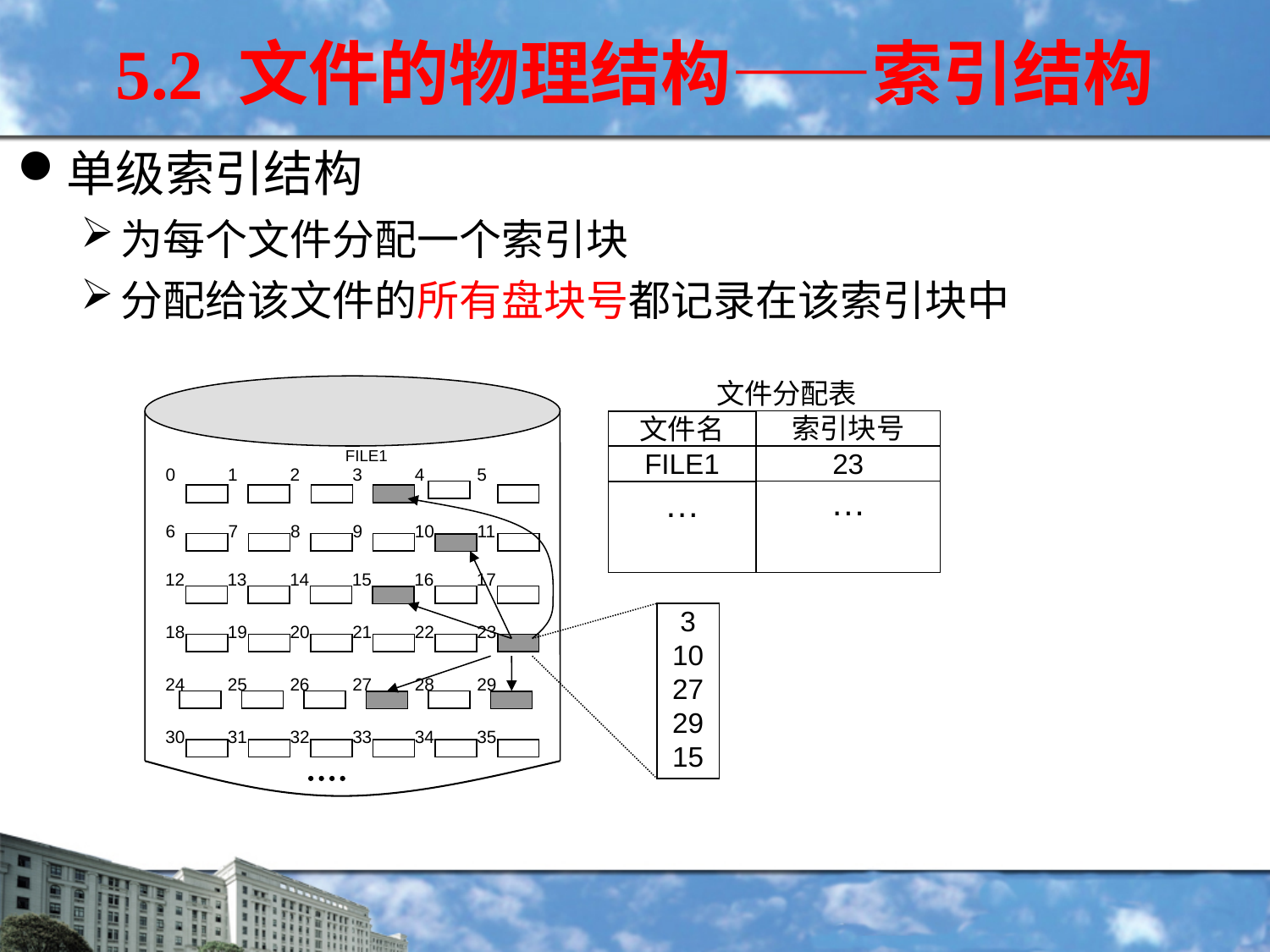

5.2 文件的物理结构——索引结构
单级索引结构
为每个文件分配一个索引块
分配给该文件的所有盘块号都记录在该索引块中

文件分配表
索引块号
文件名
23
FILE1
…
…

FILE1
0
1
2
3
4
5

10
11
6
7
8
9

12
13
14
15
16
17

3
10
27
29
15
18
19
20
21
22
23

24
25
26
27
28
29

30
31
32
33
34
35